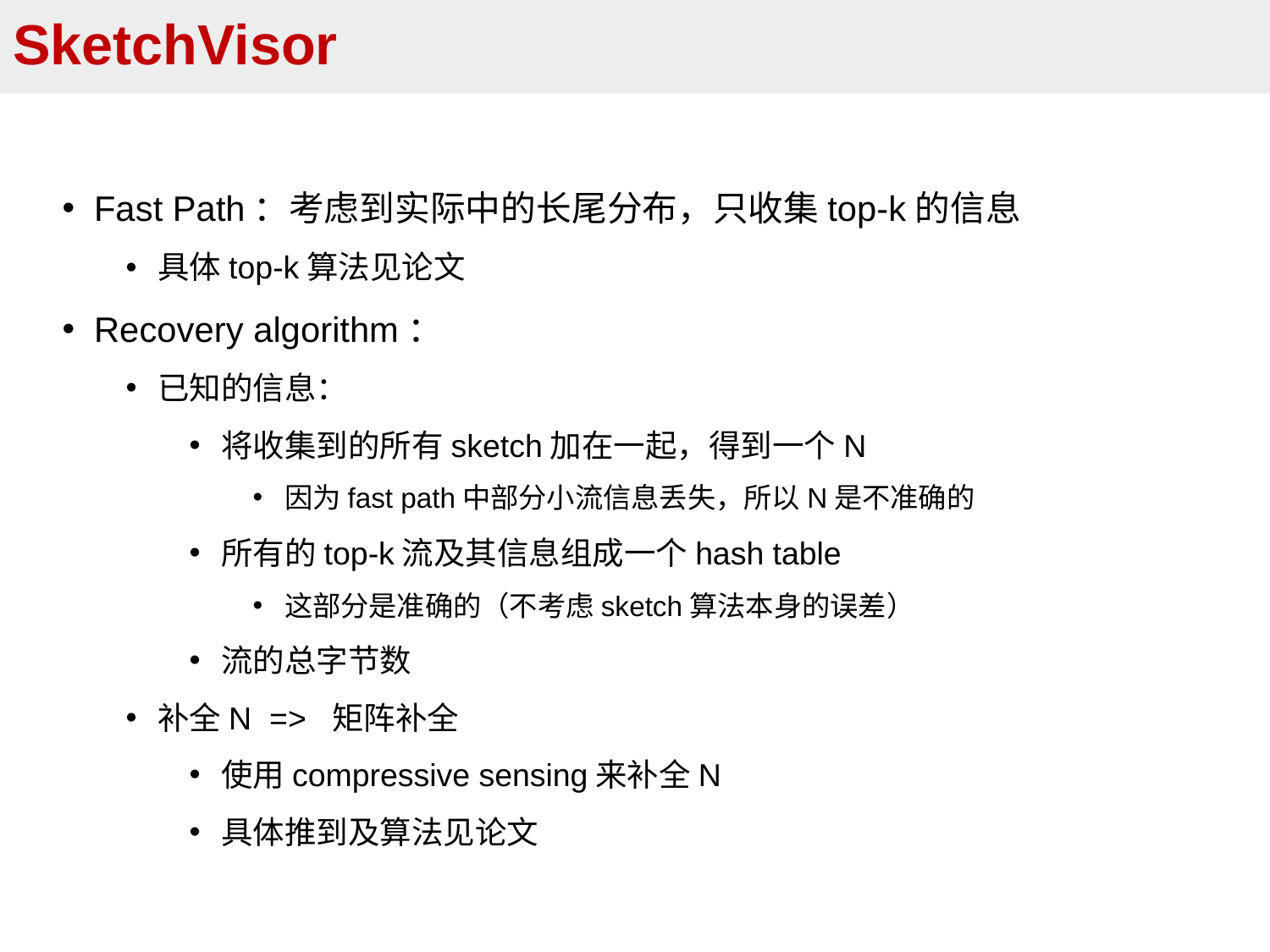

# SketchVisor
Fast Path：考虑到实际中的长尾分布，只收集top-k的信息
具体top-k算法见论文
Recovery algorithm：
已知的信息：
将收集到的所有sketch加在一起，得到一个N
因为fast path中部分小流信息丢失，所以N是不准确的
所有的top-k流及其信息组成一个hash table
这部分是准确的（不考虑sketch算法本身的误差）
流的总字节数
补全N  =>  矩阵补全
使用compressive sensing来补全N
具体推到及算法见论文